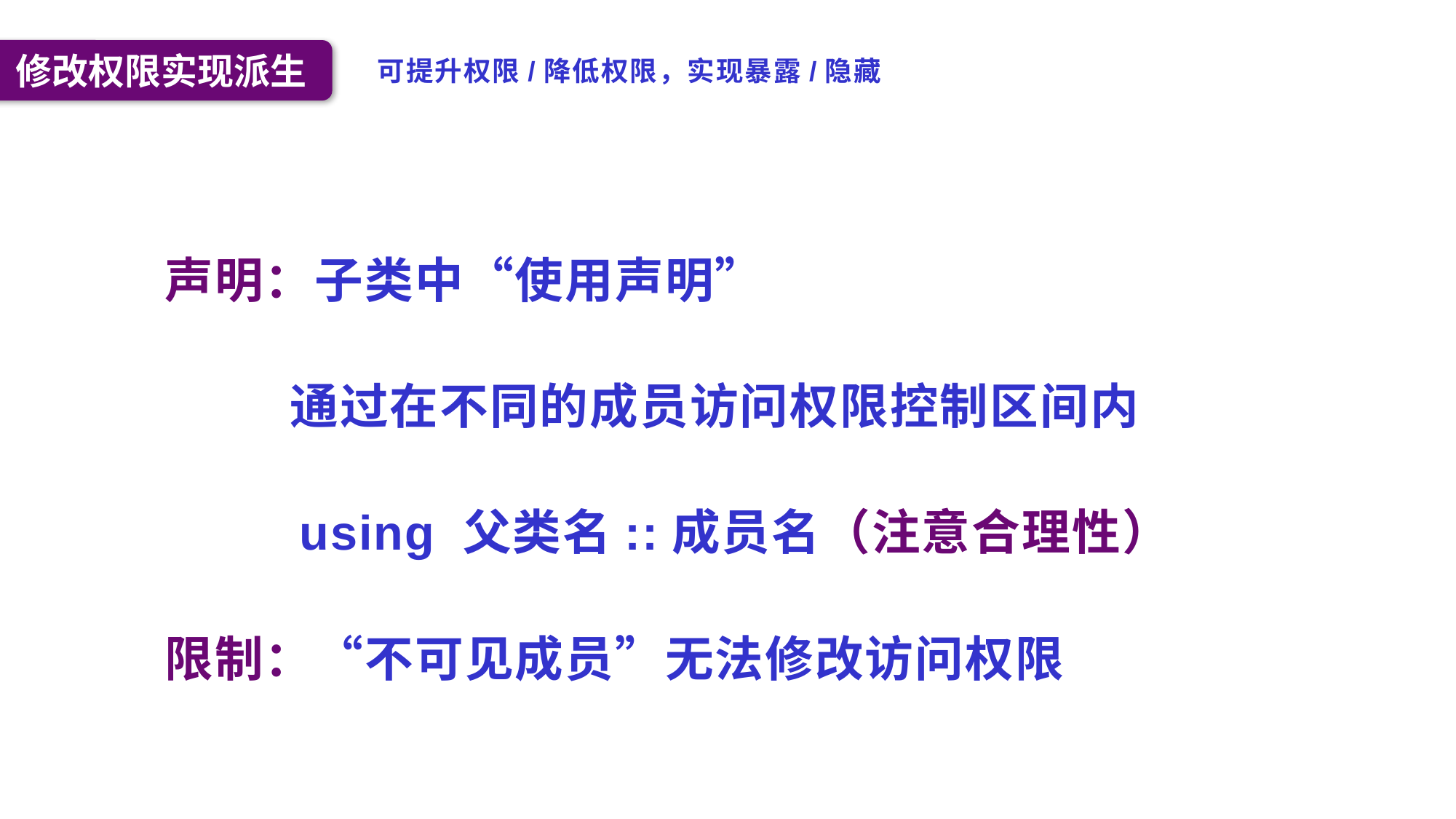

修改权限实现派生
可提升权限/降低权限，实现暴露/隐藏
声明：子类中“使用声明”
         通过在不同的成员访问权限控制区间内
         using 父类名::成员名（注意合理性）
限制：“不可见成员”无法修改访问权限
17